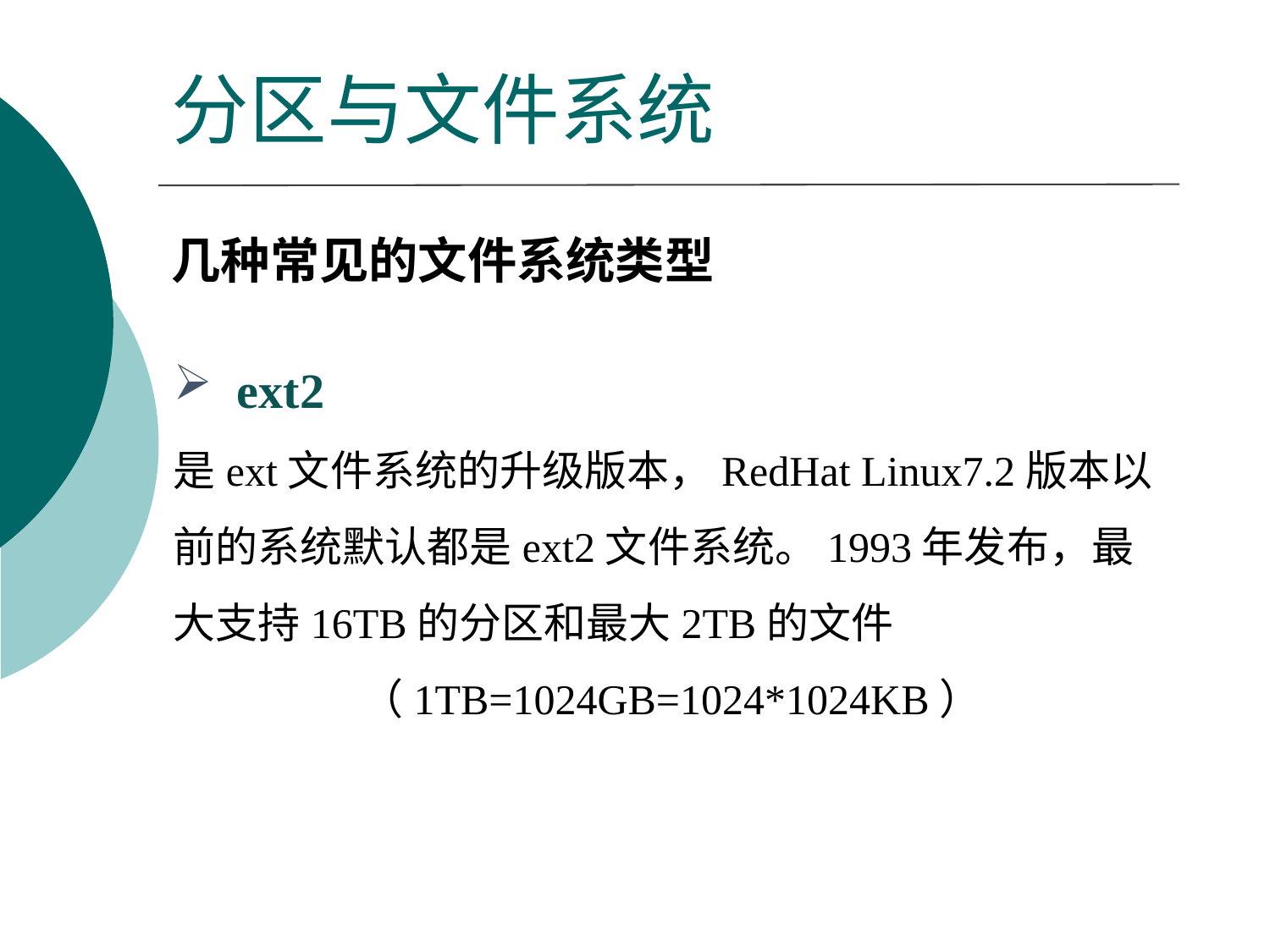

分区与文件系统
几种常见的文件系统类型
ext2
是ext文件系统的升级版本，RedHat Linux7.2版本以前的系统默认都是ext2文件系统。1993年发布，最大支持16TB的分区和最大2TB的文件
（1TB=1024GB=1024*1024KB）